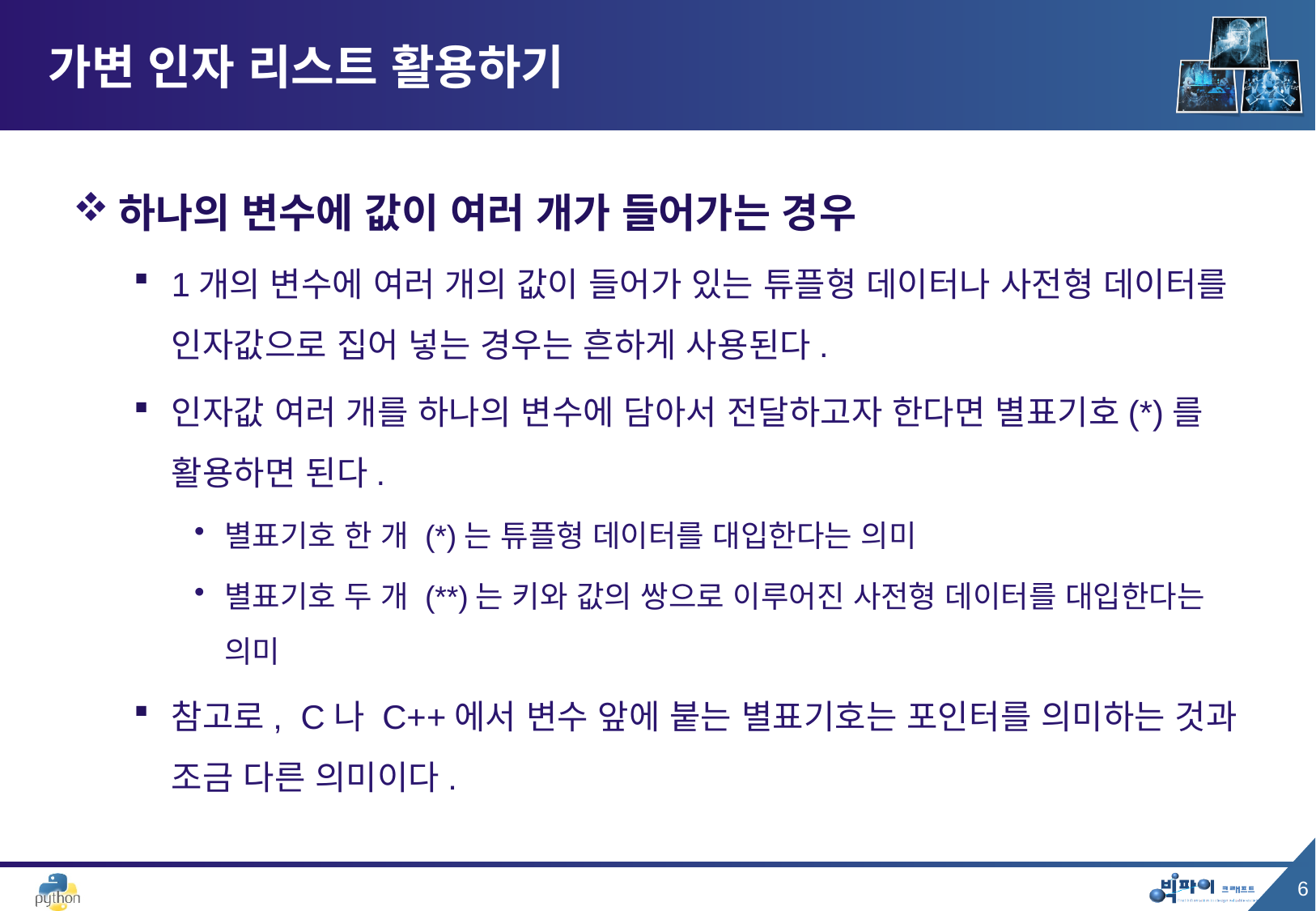

# 가변 인자 리스트 활용하기
하나의 변수에 값이 여러 개가 들어가는 경우
1개의 변수에 여러 개의 값이 들어가 있는 튜플형 데이터나 사전형 데이터를 인자값으로 집어 넣는 경우는 흔하게 사용된다.
인자값 여러 개를 하나의 변수에 담아서 전달하고자 한다면 별표기호(*)를 활용하면 된다.
별표기호 한 개 (*)는 튜플형 데이터를 대입한다는 의미
별표기호 두 개 (**)는 키와 값의 쌍으로 이루어진 사전형 데이터를 대입한다는 의미
참고로,  C나 C++에서 변수 앞에 붙는 별표기호는 포인터를 의미하는 것과 조금 다른 의미이다.